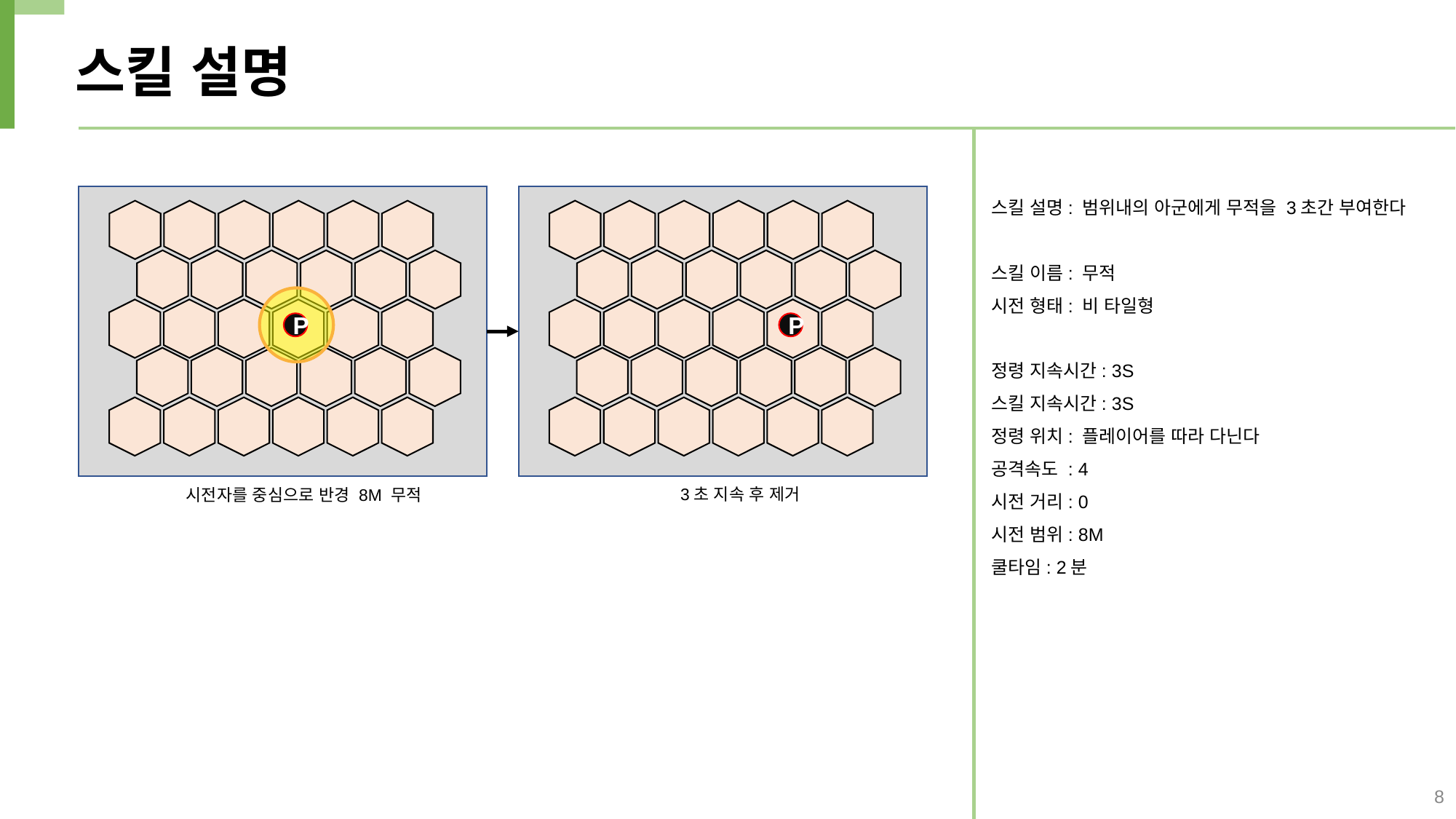

스킬 설명
스킬 설명: 범위내의 아군에게 무적을 3초간 부여한다

스킬 이름: 무적
시전 형태: 비 타일형

정령 지속시간: 3S
스킬 지속시간: 3S
정령 위치: 플레이어를 따라 다닌다
공격속도 : 4
시전 거리: 0
시전 범위: 8M
쿨타임: 2분

3초 지속 후 제거
시전자를 중심으로 반경 8M 무적

P
P
8